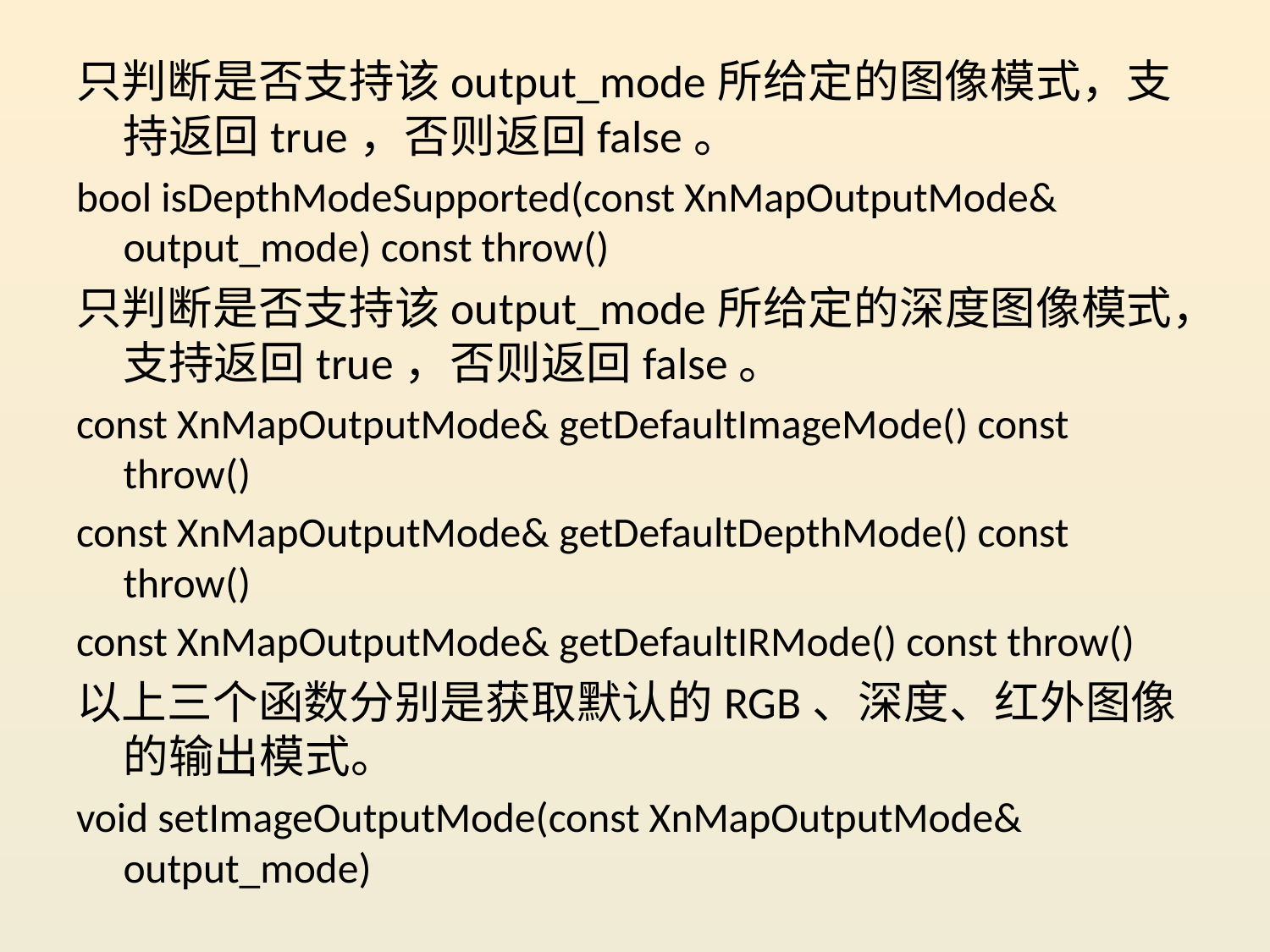

只判断是否支持该output_mode所给定的图像模式，支持返回true，否则返回false。
bool isDepthModeSupported(const XnMapOutputMode& output_mode) const throw()
只判断是否支持该output_mode所给定的深度图像模式，支持返回true，否则返回false。
const XnMapOutputMode& getDefaultImageMode() const throw()
const XnMapOutputMode& getDefaultDepthMode() const throw()
const XnMapOutputMode& getDefaultIRMode() const throw()
以上三个函数分别是获取默认的RGB、深度、红外图像的输出模式。
void setImageOutputMode(const XnMapOutputMode& output_mode)